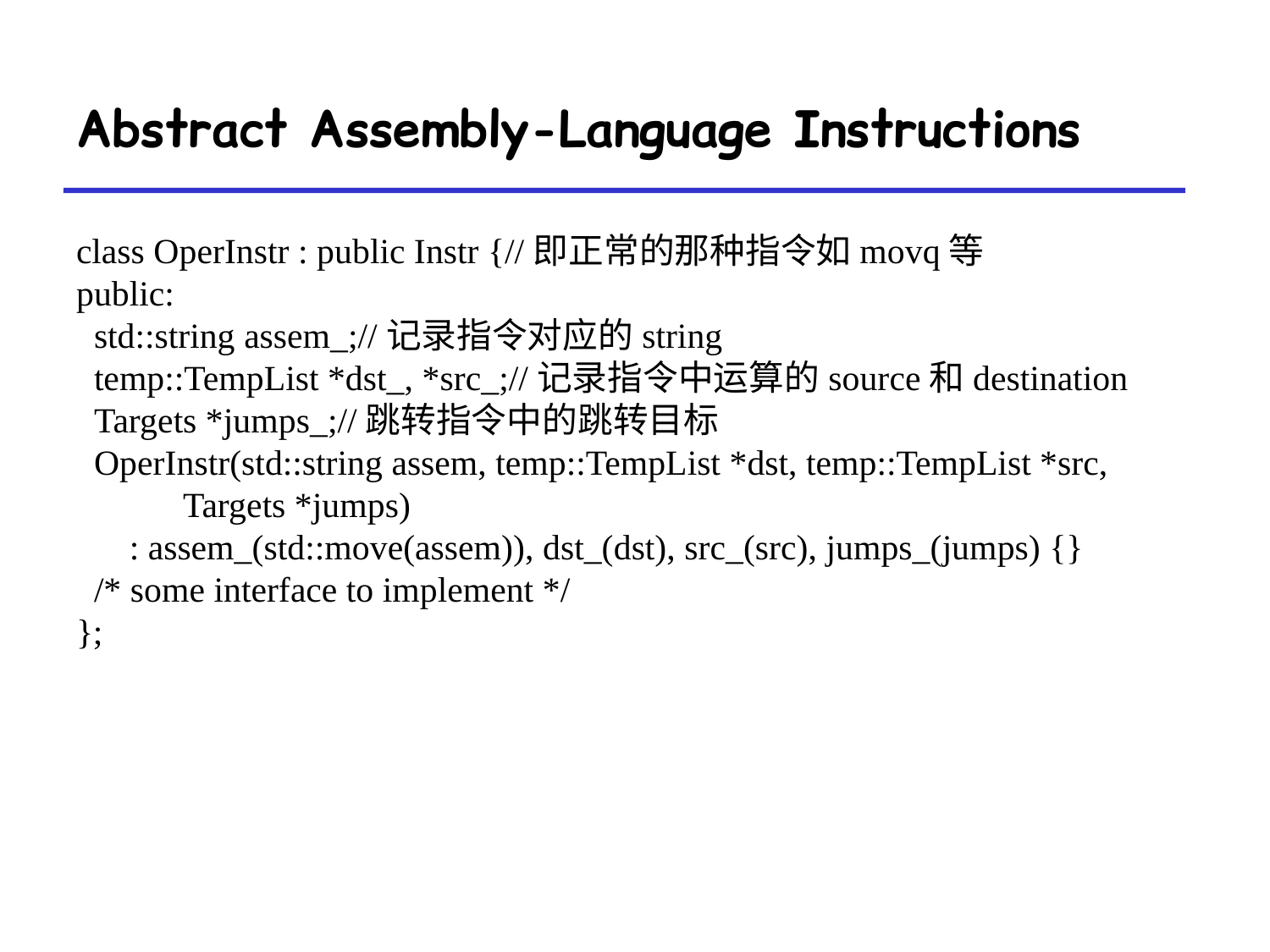

# Abstract Assembly-Language Instructions
class OperInstr : public Instr {//即正常的那种指令如movq等
public:
  std::string assem_;//记录指令对应的string
  temp::TempList *dst_, *src_;//记录指令中运算的source和destination
  Targets *jumps_;//跳转指令中的跳转目标
  OperInstr(std::string assem, temp::TempList *dst, temp::TempList *src,
            Targets *jumps)
      : assem_(std::move(assem)), dst_(dst), src_(src), jumps_(jumps) {}
  /* some interface to implement */
};

42